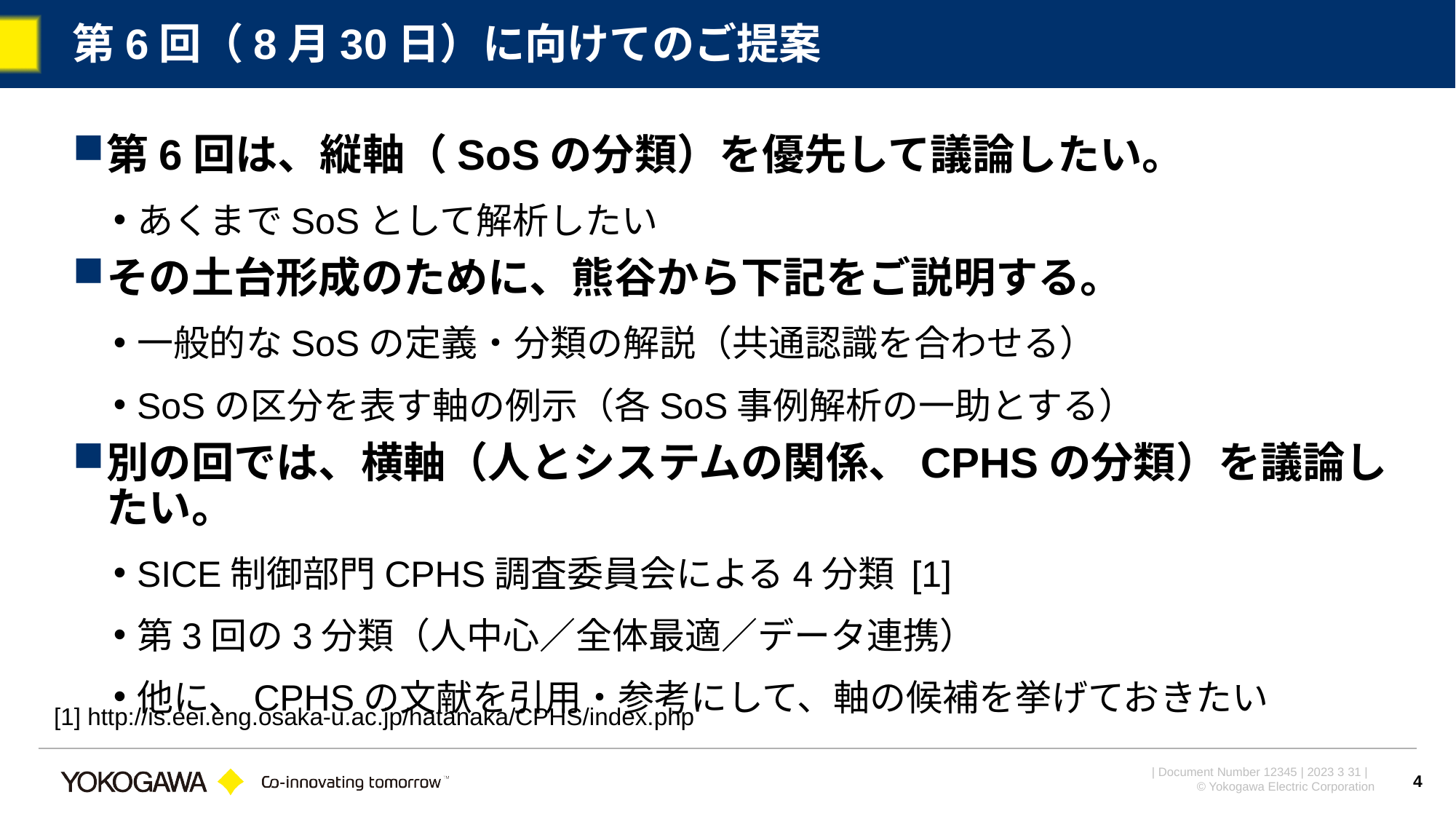

# 第6回（8月30日）に向けてのご提案
第6回は、縦軸（SoSの分類）を優先して議論したい。
あくまでSoSとして解析したい
その土台形成のために、熊谷から下記をご説明する。
一般的なSoSの定義・分類の解説（共通認識を合わせる）
SoSの区分を表す軸の例示（各SoS事例解析の一助とする）
別の回では、横軸（人とシステムの関係、CPHSの分類）を議論したい。
SICE制御部門CPHS調査委員会による4分類 [1]
第3回の3分類（人中心／全体最適／データ連携）
他に、CPHSの文献を引用・参考にして、軸の候補を挙げておきたい
[1] http://is.eei.eng.osaka-u.ac.jp/hatanaka/CPHS/index.php
4